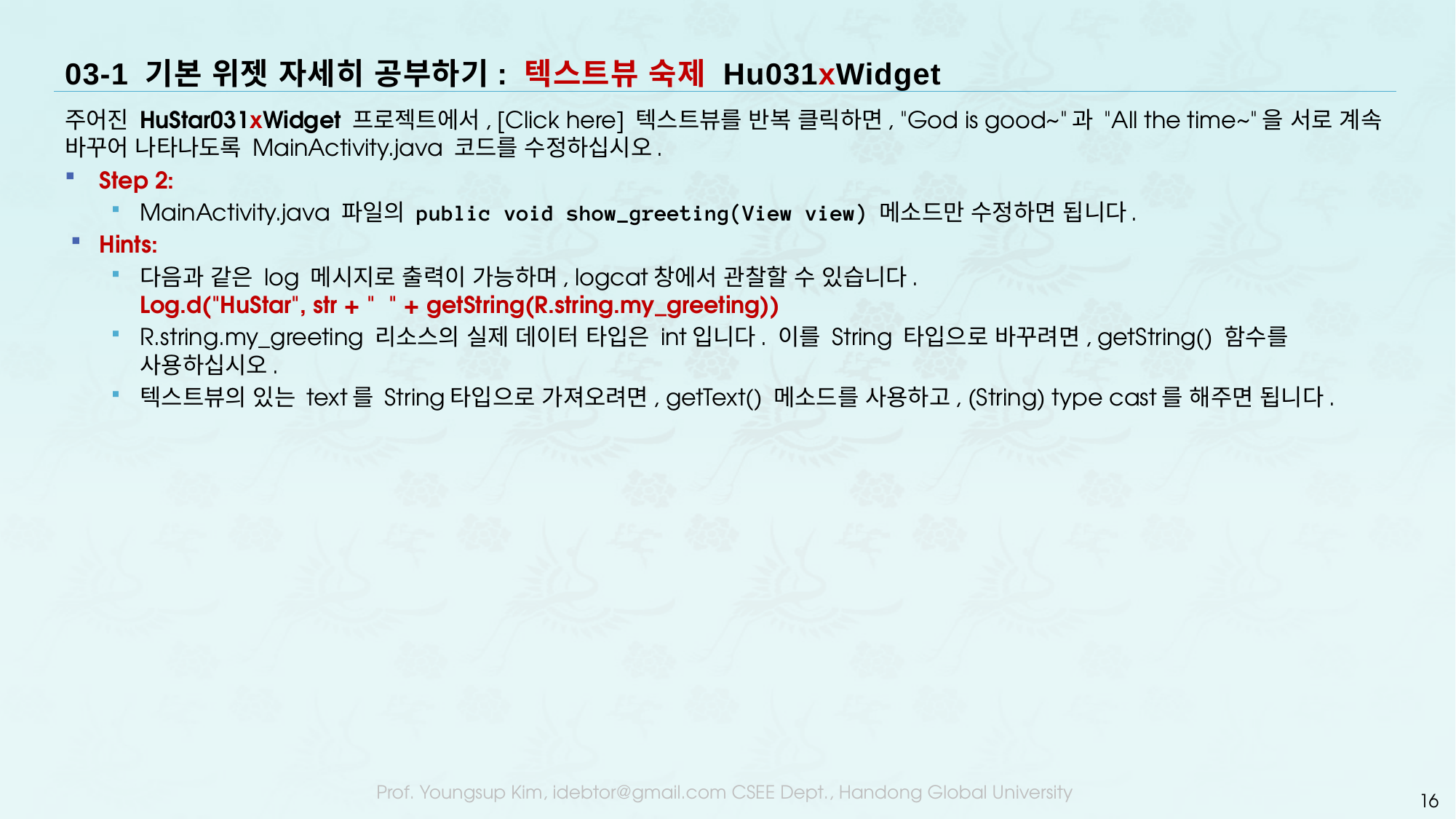

# 03-1 기본 위젯 자세히 공부하기: 텍스트뷰 숙제 Hu031xWidget
주어진 HuStar031xWidget 프로젝트에서, [Click here] 텍스트뷰를 반복 클릭하면, "God is good~"과 "All the time~"을 서로 계속 바꾸어 나타나도록 MainActivity.java 코드를 수정하십시오.
Step 2:
MainActivity.java 파일의 public void show_greeting(View view) 메소드만 수정하면 됩니다.
Hints:
다음과 같은 log 메시지로 출력이 가능하며, logcat창에서 관찰할 수 있습니다.
Log.d("HuStar", str + "  " + getString(R.string.my_greeting))
R.string.my_greeting 리소스의 실제 데이터 타입은 int입니다. 이를 String 타입으로 바꾸려면, getString() 함수를 사용하십시오.
텍스트뷰의 있는 text를 String타입으로 가져오려면, getText() 메소드를 사용하고, (String) type cast를 해주면 됩니다.

16